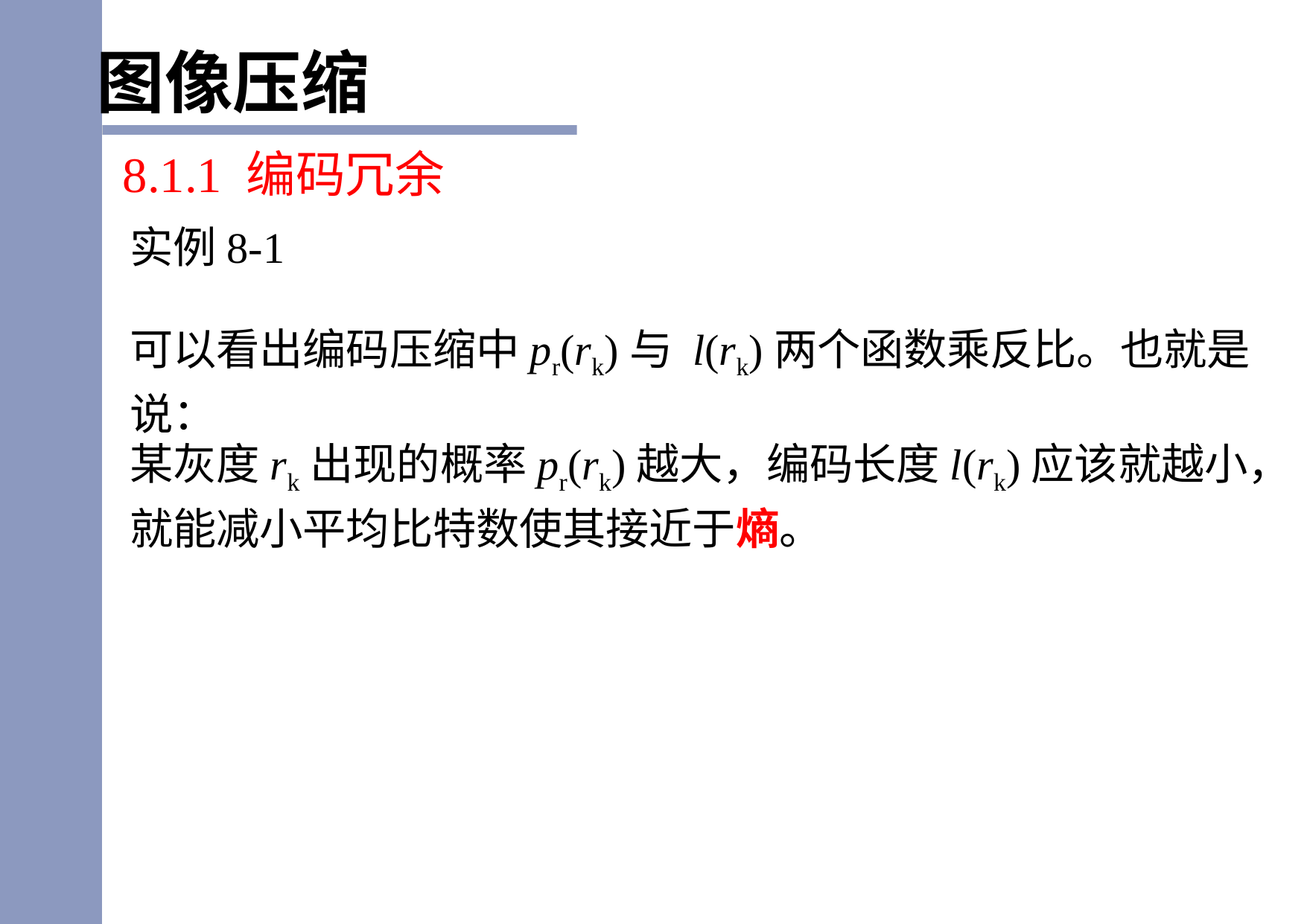

图像压缩

8.1.1 编码冗余
实例8-1

可以看出编码压缩中pr(rk)与 l(rk)两个函数乘反比。也就是说：
某灰度rk出现的概率pr(rk)越大，编码长度l(rk)应该就越小，就能减小平均比特数使其接近于熵。